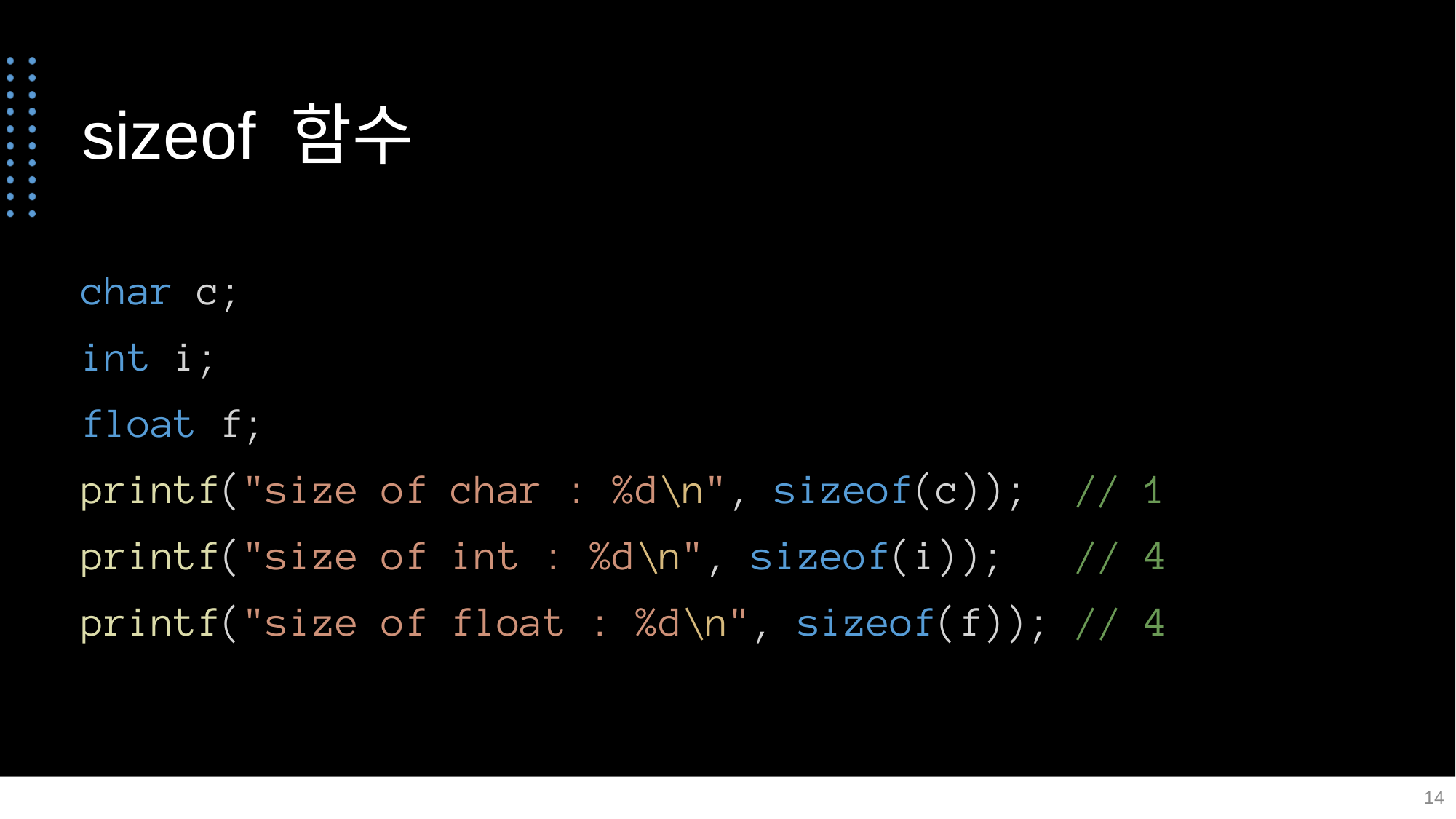

# sizeof 함수
char c;
int i;
float f;
printf("size of char : %d\n", sizeof(c));  // 1
printf("size of int : %d\n", sizeof(i));   // 4
printf("size of float : %d\n", sizeof(f)); // 4
14